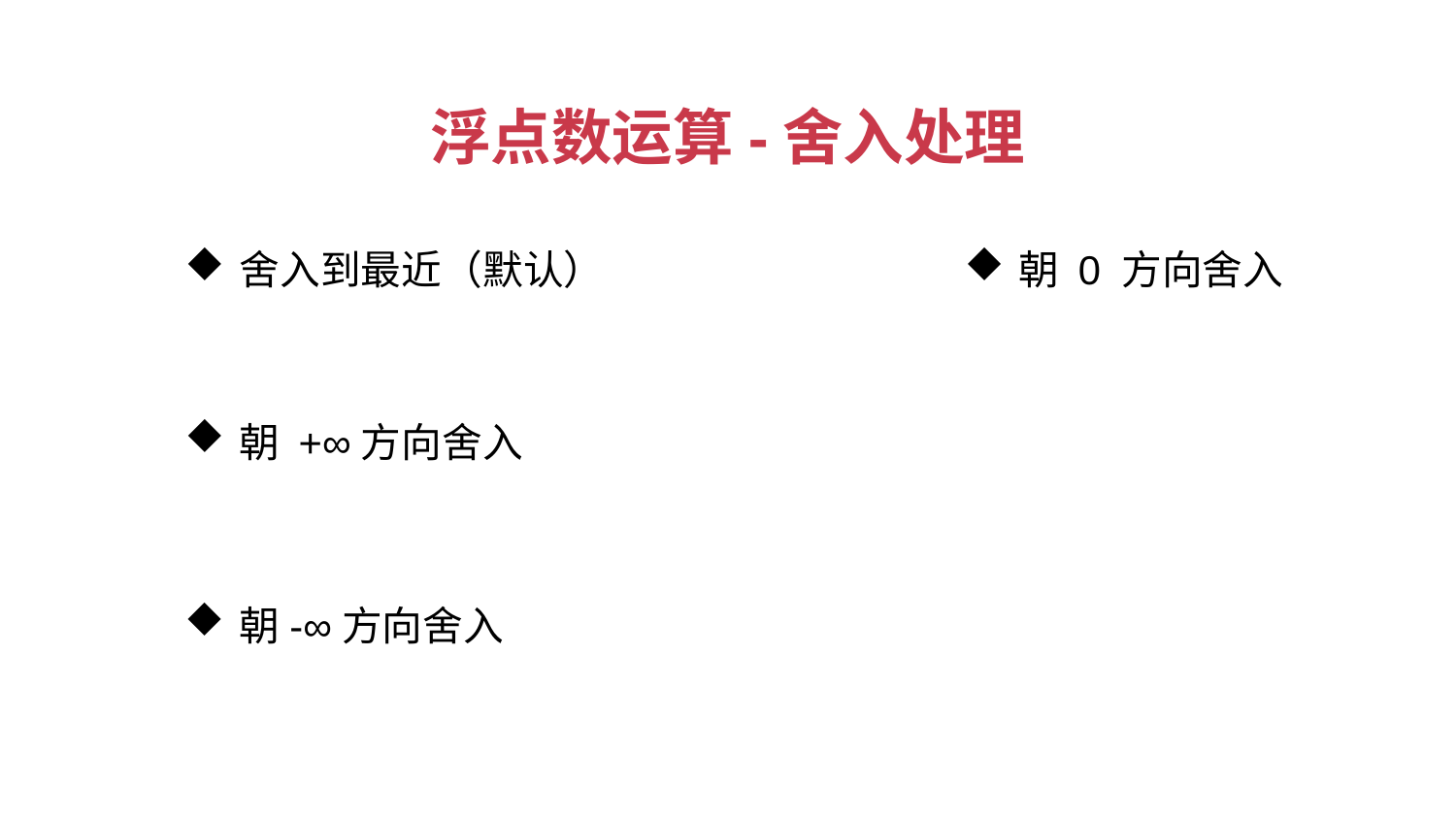

浮点数运算-舍入处理
舍入到最近（默认）
朝 0 方向舍入
朝 +∞方向舍入
朝-∞方向舍入